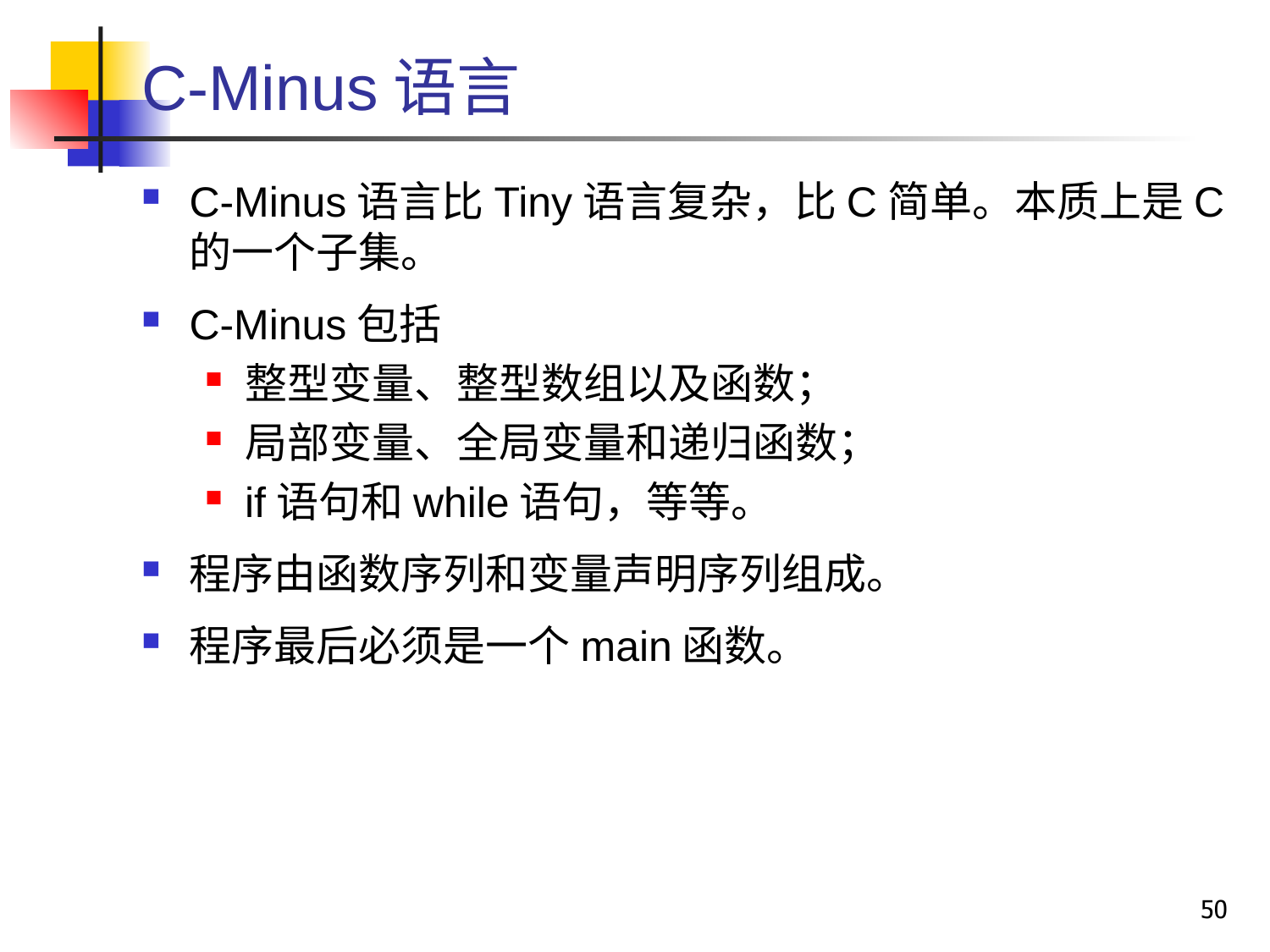

# C-Minus语言
C-Minus语言比Tiny语言复杂，比C简单。本质上是C的一个子集。
C-Minus包括
整型变量、整型数组以及函数；
局部变量、全局变量和递归函数；
if语句和while语句，等等。
程序由函数序列和变量声明序列组成。
程序最后必须是一个main函数。
50